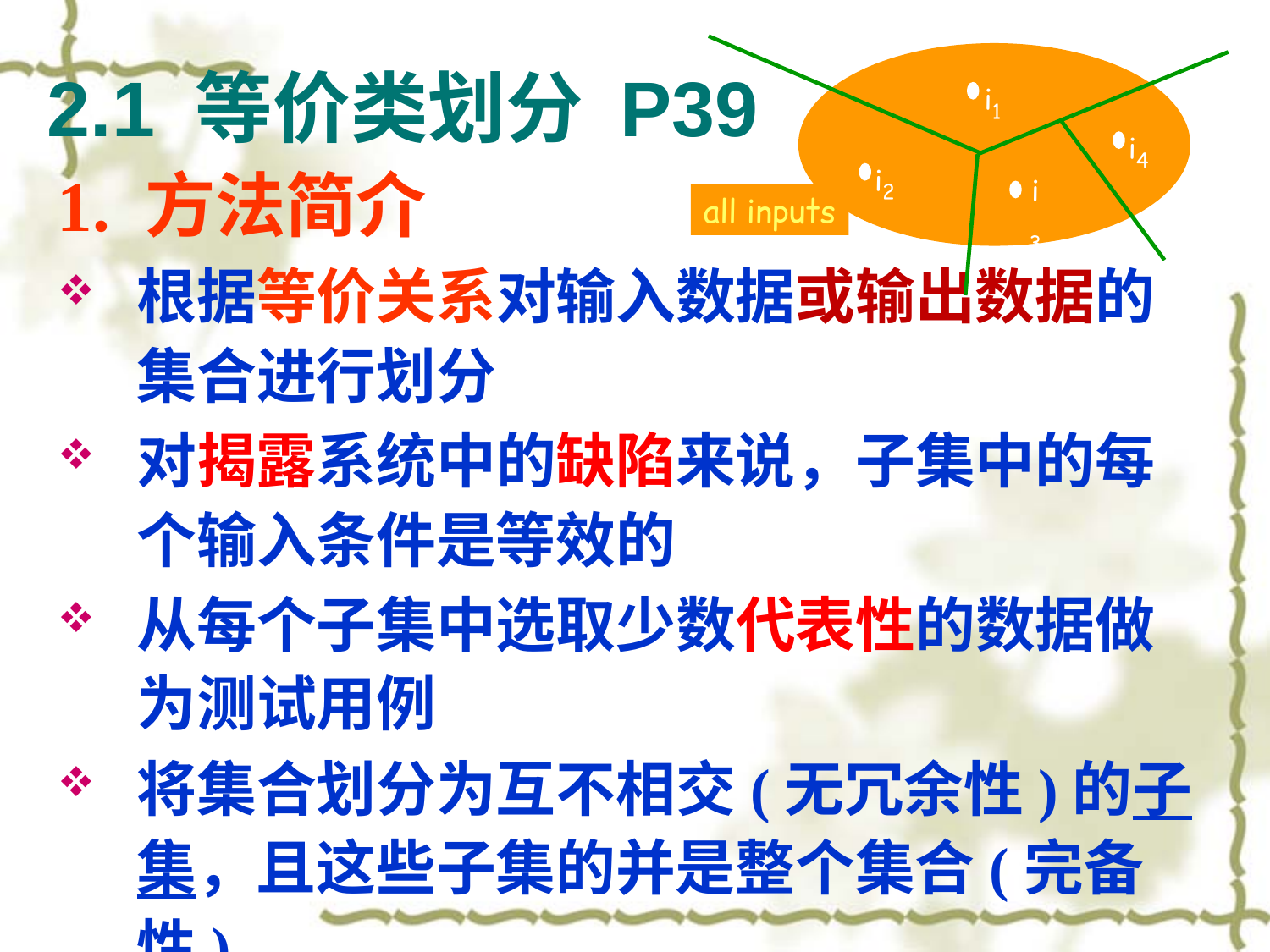

# 2.1 等价类划分 P39

all inputs
i1

i4

i2

i3

1. 方法简介
根据等价关系对输入数据或输出数据的集合进行划分
对揭露系统中的缺陷来说，子集中的每个输入条件是等效的
从每个子集中选取少数代表性的数据做为测试用例
将集合划分为互不相交(无冗余性)的子集，且这些子集的并是整个集合(完备性)